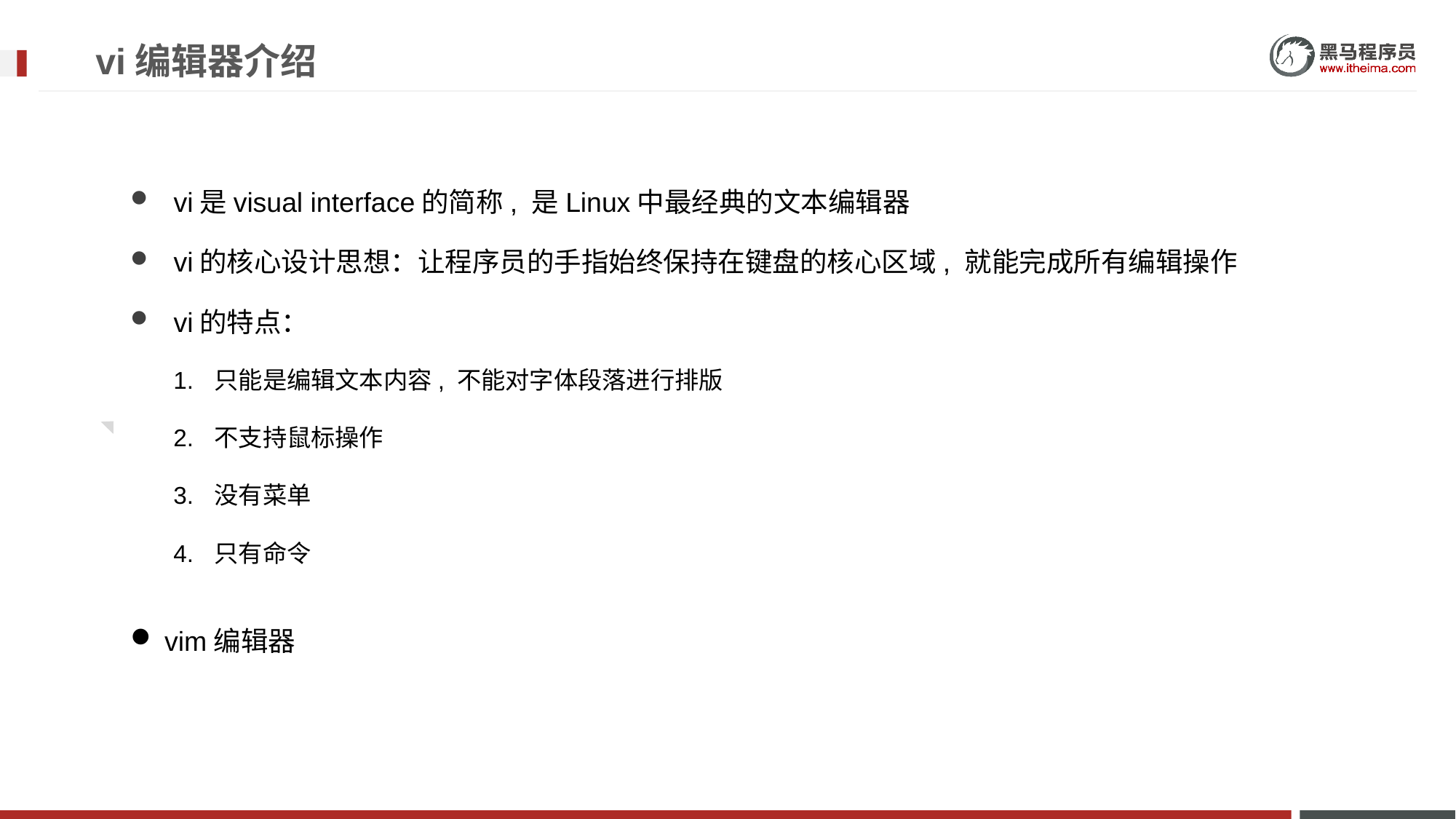

# vi编辑器介绍
vi是visual interface的简称, 是Linux中最经典的文本编辑器
vi的核心设计思想：让程序员的手指始终保持在键盘的核心区域, 就能完成所有编辑操作
vi的特点：
只能是编辑文本内容, 不能对字体段落进行排版
不支持鼠标操作
没有菜单
只有命令

vim编辑器